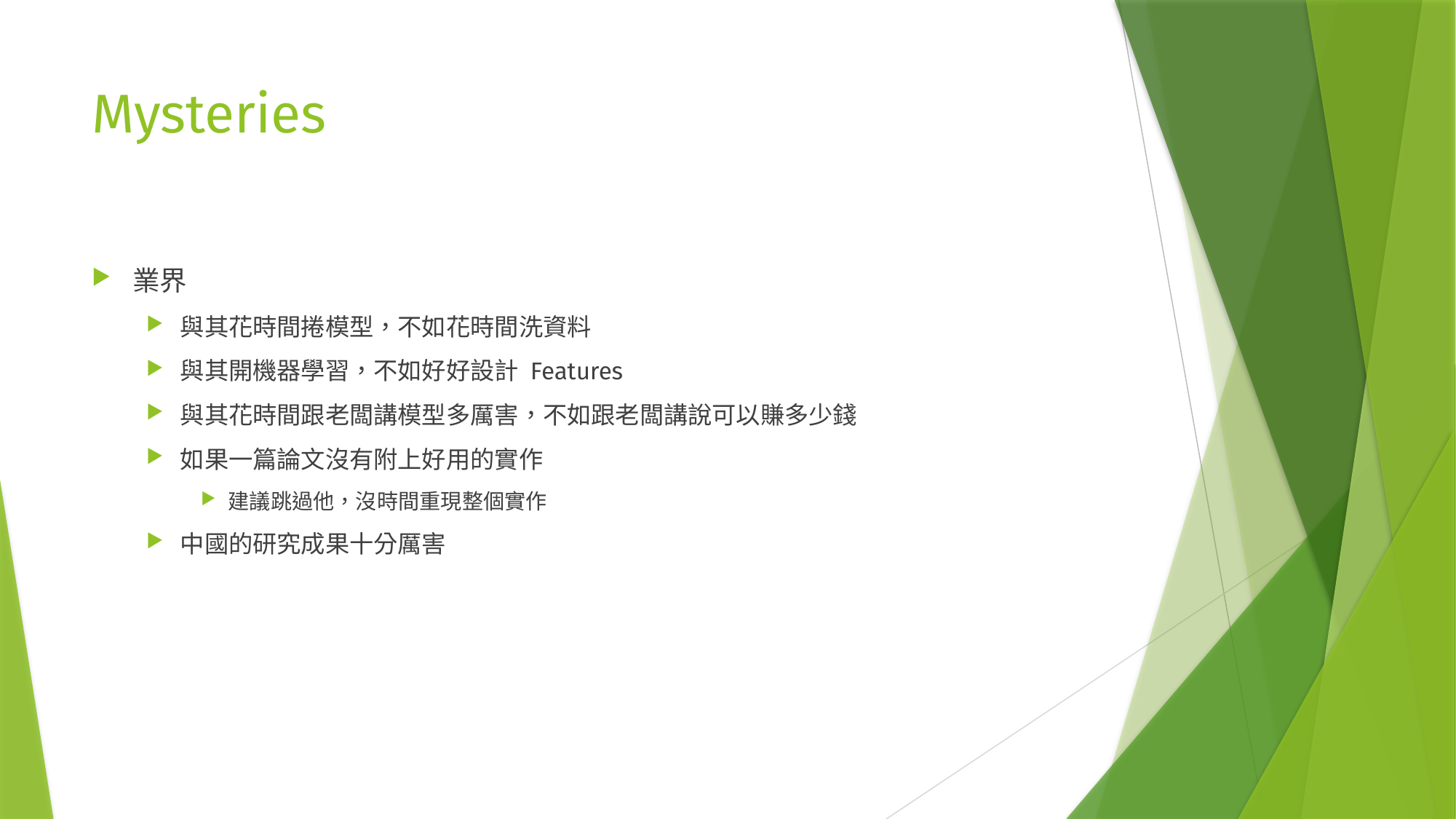

# Mysteries
業界
與其花時間捲模型，不如花時間洗資料
與其開機器學習，不如好好設計 Features
與其花時間跟老闆講模型多厲害，不如跟老闆講說可以賺多少錢
如果一篇論文沒有附上好用的實作
建議跳過他，沒時間重現整個實作
中國的研究成果十分厲害